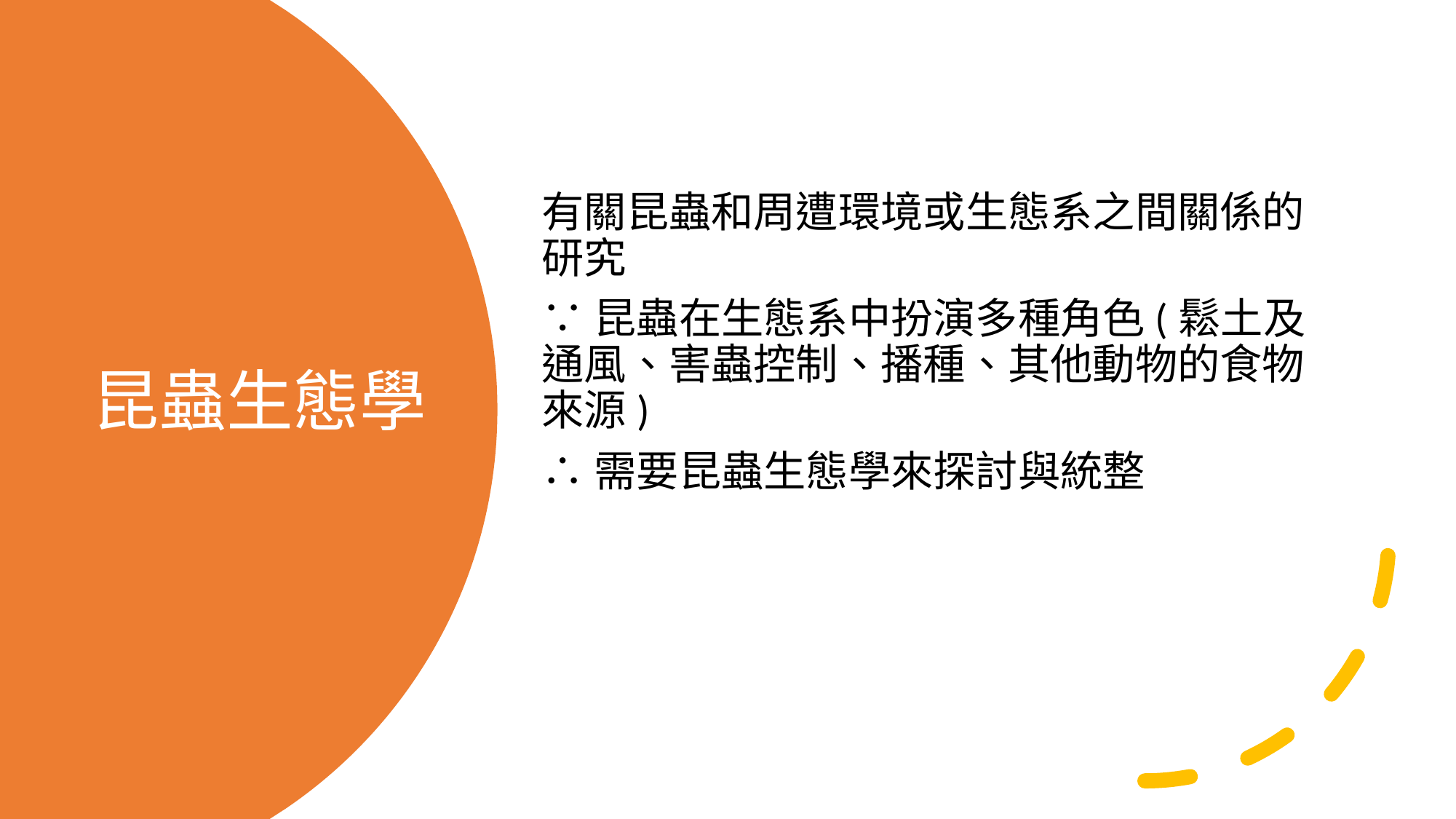

有關昆蟲和周遭環境或生態系之間關係的研究
∵昆蟲在生態系中扮演多種角色(鬆土及通風、害蟲控制、播種、其他動物的食物來源)
∴需要昆蟲生態學來探討與統整

# 昆蟲生態學